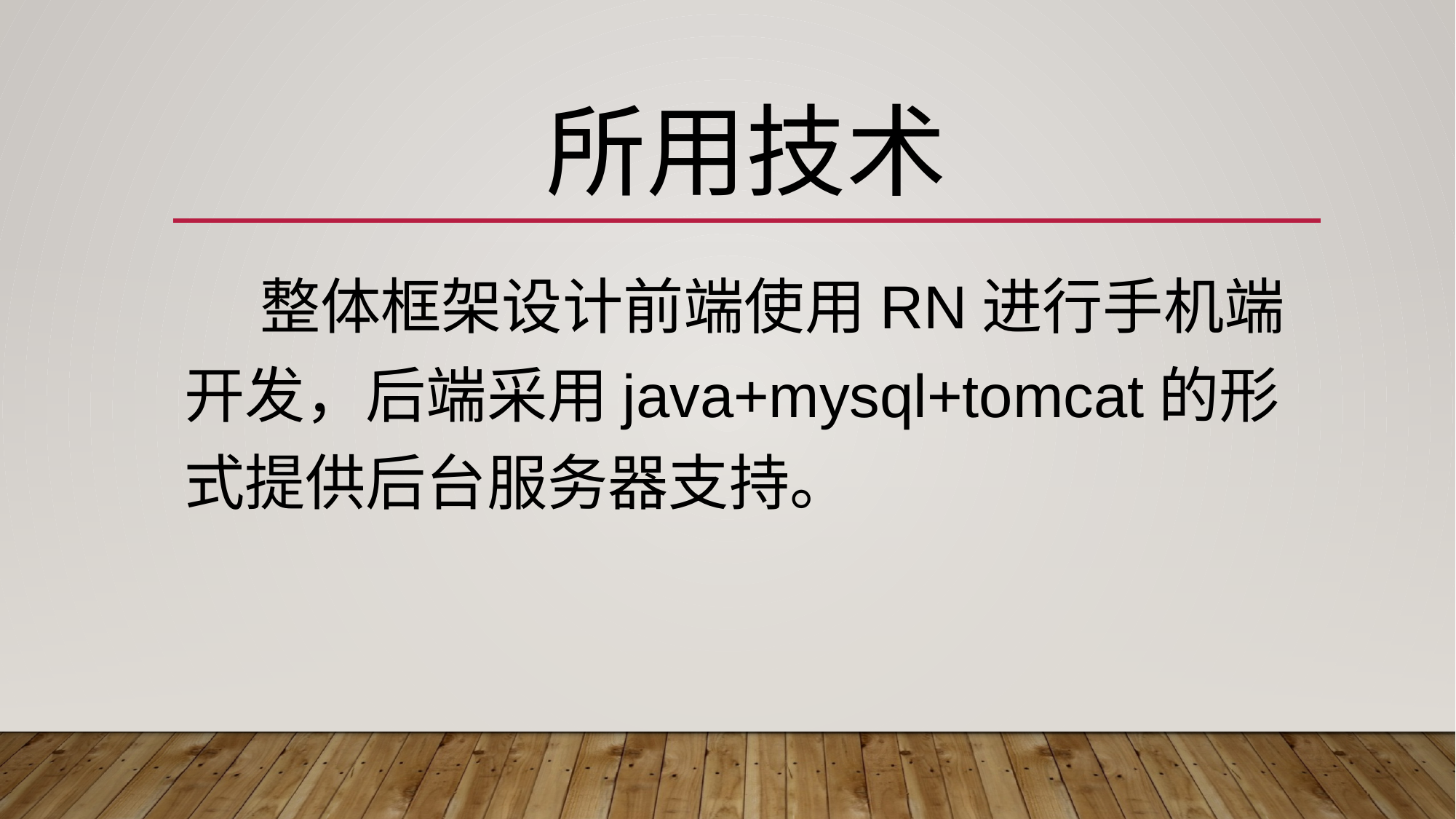

# 所用技术
    整体框架设计前端使用RN进行手机端开发，后端采用java+mysql+tomcat的形式提供后台服务器支持。